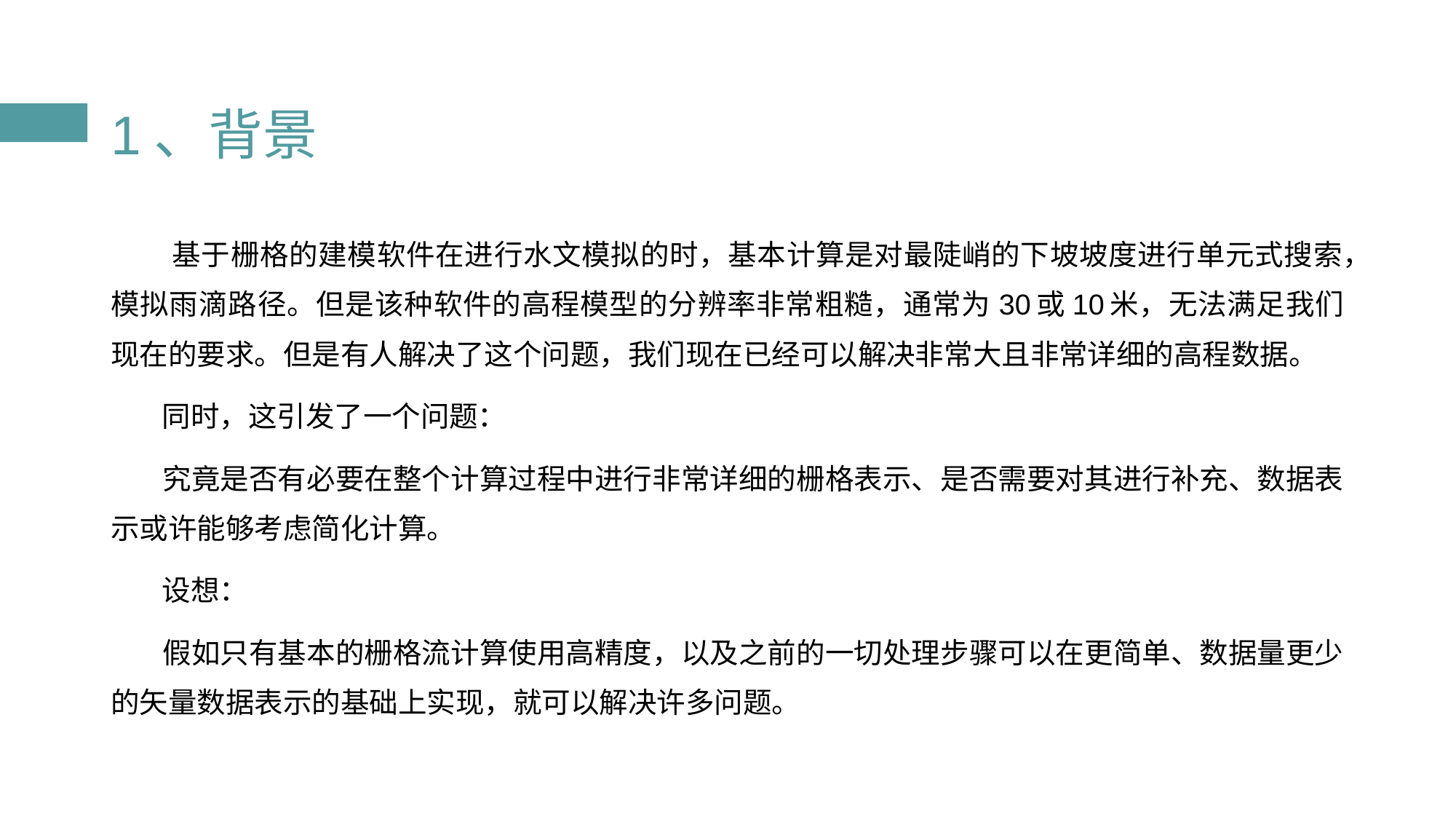

# 1、背景
         基于栅格的建模软件在进行水文模拟的时，基本计算是对最陡峭的下坡坡度进行单元式搜索，模拟雨滴路径。但是该种软件的高程模型的分辨率非常粗糙，通常为30或10米，无法满足我们现在的要求。但是有人解决了这个问题，我们现在已经可以解决非常大且非常详细的高程数据。
       同时，这引发了一个问题：
       究竟是否有必要在整个计算过程中进行非常详细的栅格表示、是否需要对其进行补充、数据表示或许能够考虑简化计算。
       设想：
       假如只有基本的栅格流计算使用高精度，以及之前的一切处理步骤可以在更简单、数据量更少的矢量数据表示的基础上实现，就可以解决许多问题。